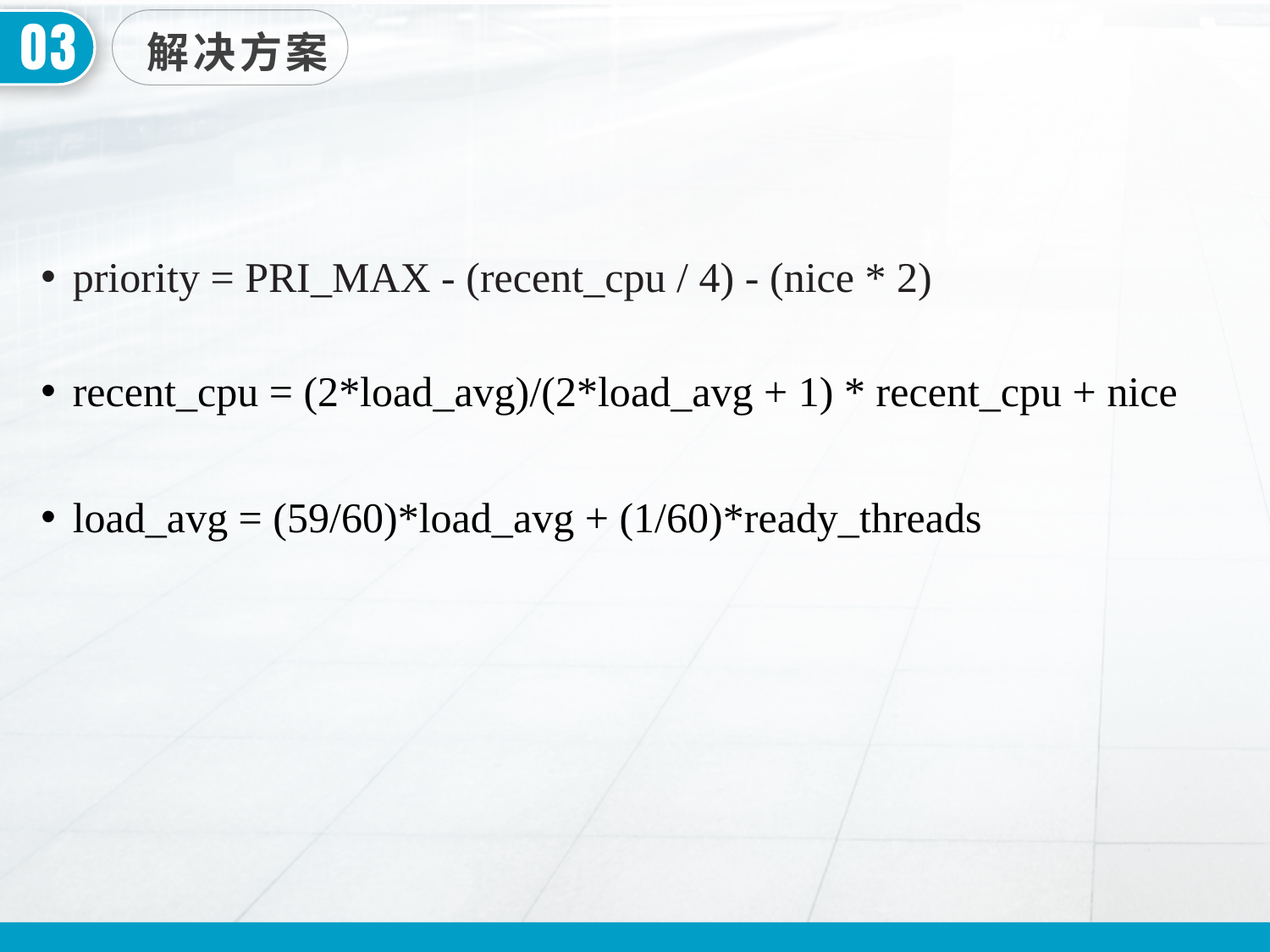

03
解决方案
priority = PRI_MAX - (recent_cpu / 4) - (nice * 2)
recent_cpu = (2*load_avg)/(2*load_avg + 1) * recent_cpu + nice

load_avg = (59/60)*load_avg + (1/60)*ready_threads